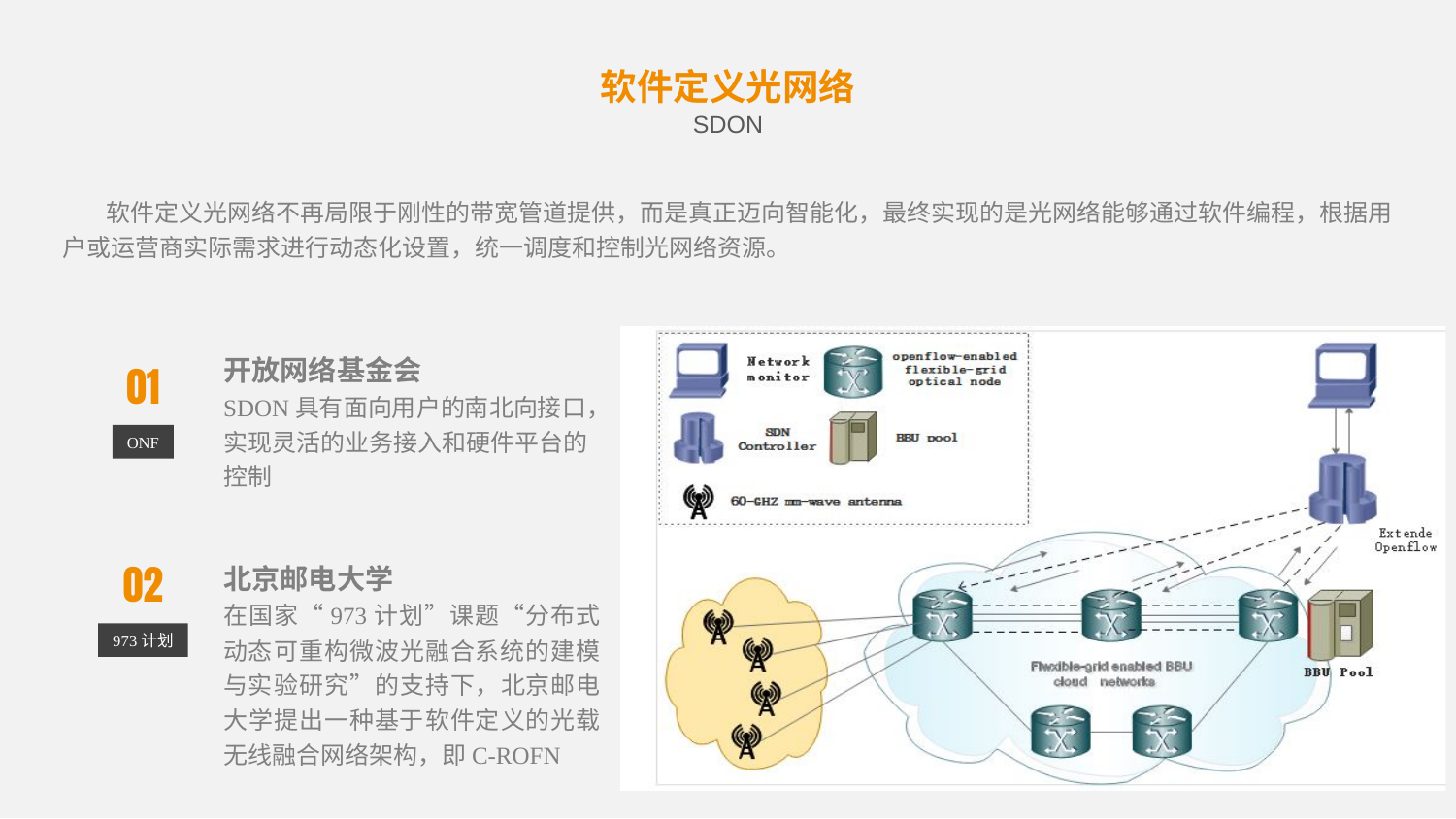

软件定义光网络
SDON
       软件定义光网络不再局限于刚性的带宽管道提供，而是真正迈向智能化，最终实现的是光网络能够通过软件编程，根据用户或运营商实际需求进行动态化设置，统一调度和控制光网络资源。

开放网络基金会
SDON具有面向用户的南北向接口，实现灵活的业务接入和硬件平台的控制
01
ONF
02
北京邮电大学
在国家“973计划”课题“分布式动态可重构微波光融合系统的建模与实验研究”的支持下，北京邮电大学提出一种基于软件定义的光载无线融合网络架构，即C-ROFN
973计划